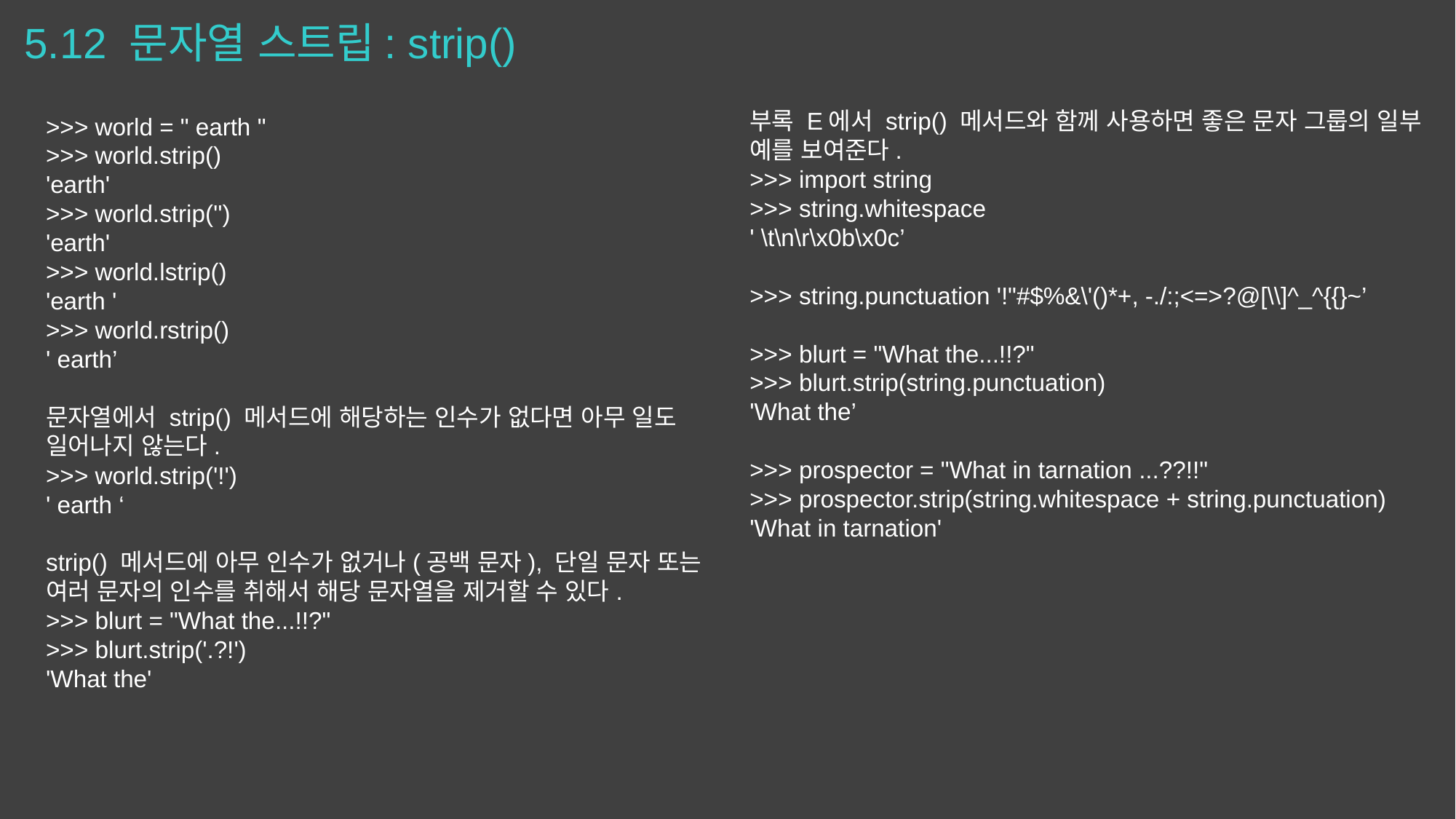

# 5.12 문자열 스트립: strip()
부록 E에서 strip() 메서드와 함께 사용하면 좋은 문자 그룹의 일부 예를 보여준다.
>>> import string
>>> string.whitespace
' \t\n\r\x0b\x0c’

>>> string.punctuation '!"#$%&\'()*+, -./:;<=>?@[\\]^_^{{}~’

>>> blurt = "What the...!!?"
>>> blurt.strip(string.punctuation)
'What the’

>>> prospector = "What in tarnation ...??!!"
>>> prospector.strip(string.whitespace + string.punctuation)
'What in tarnation'
>>> world = " earth "
>>> world.strip()
'earth'
>>> world.strip('')
'earth'
>>> world.lstrip()
'earth '
>>> world.rstrip()
' earth’

문자열에서 strip() 메서드에 해당하는 인수가 없다면 아무 일도 일어나지 않는다.
>>> world.strip('!')
' earth ‘

strip() 메서드에 아무 인수가 없거나(공백 문자), 단일 문자 또는 여러 문자의 인수를 취해서 해당 문자열을 제거할 수 있다.
>>> blurt = "What the...!!?"
>>> blurt.strip('.?!')
'What the'